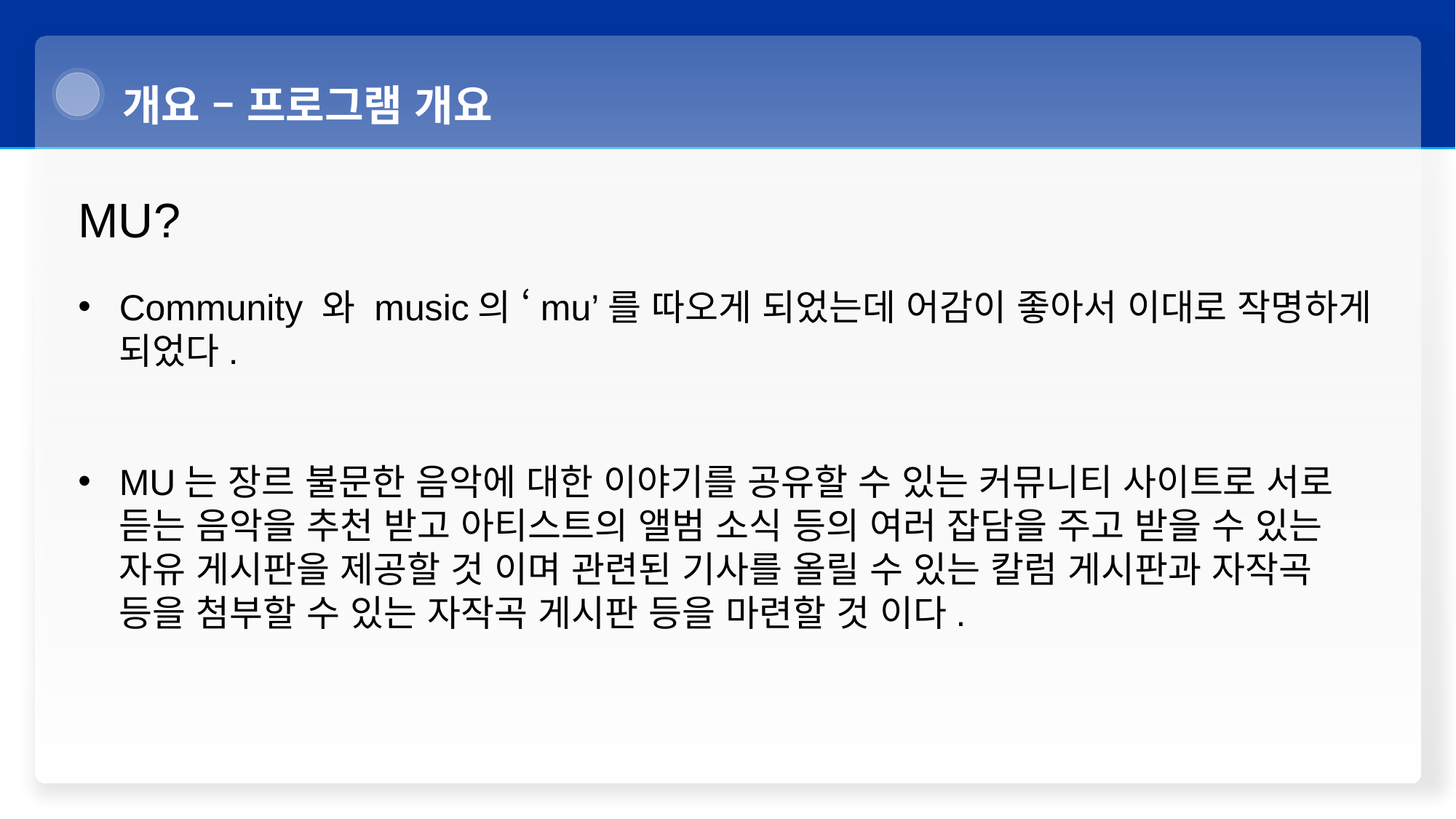

개요 – 프로그램 개요

MU?

Community 와 music의 ‘mu’를 따오게 되었는데 어감이 좋아서 이대로 작명하게 되었다.

MU는 장르 불문한 음악에 대한 이야기를 공유할 수 있는 커뮤니티 사이트로 서로 듣는 음악을 추천 받고 아티스트의 앨범 소식 등의 여러 잡담을 주고 받을 수 있는 자유 게시판을 제공할 것 이며 관련된 기사를 올릴 수 있는 칼럼 게시판과 자작곡 등을 첨부할 수 있는 자작곡 게시판 등을 마련할 것 이다.